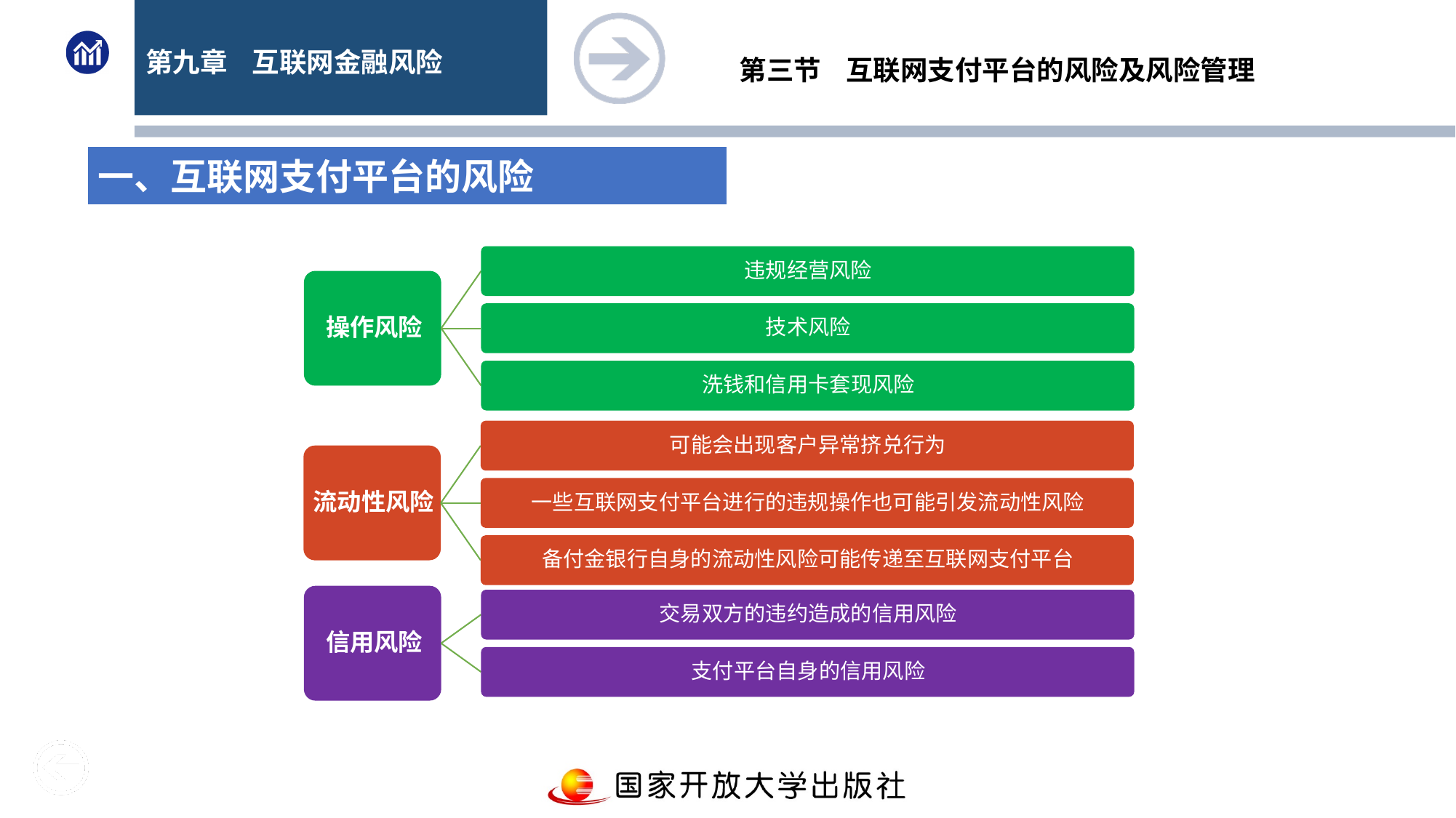

第三节    互联网支付平台的风险及风险管理
第九章    互联网金融风险
一、互联网支付平台的风险
操作风险

违规经营风险

技术风险

洗钱和信用卡套现风险
流动性风险

可能会出现客户异常挤兑行为

一些互联网支付平台进行的违规操作也可能引发流动性风险

备付金银行自身的流动性风险可能传递至互联网支付平台
信用风险

交易双方的违约造成的信用风险

支付平台自身的信用风险